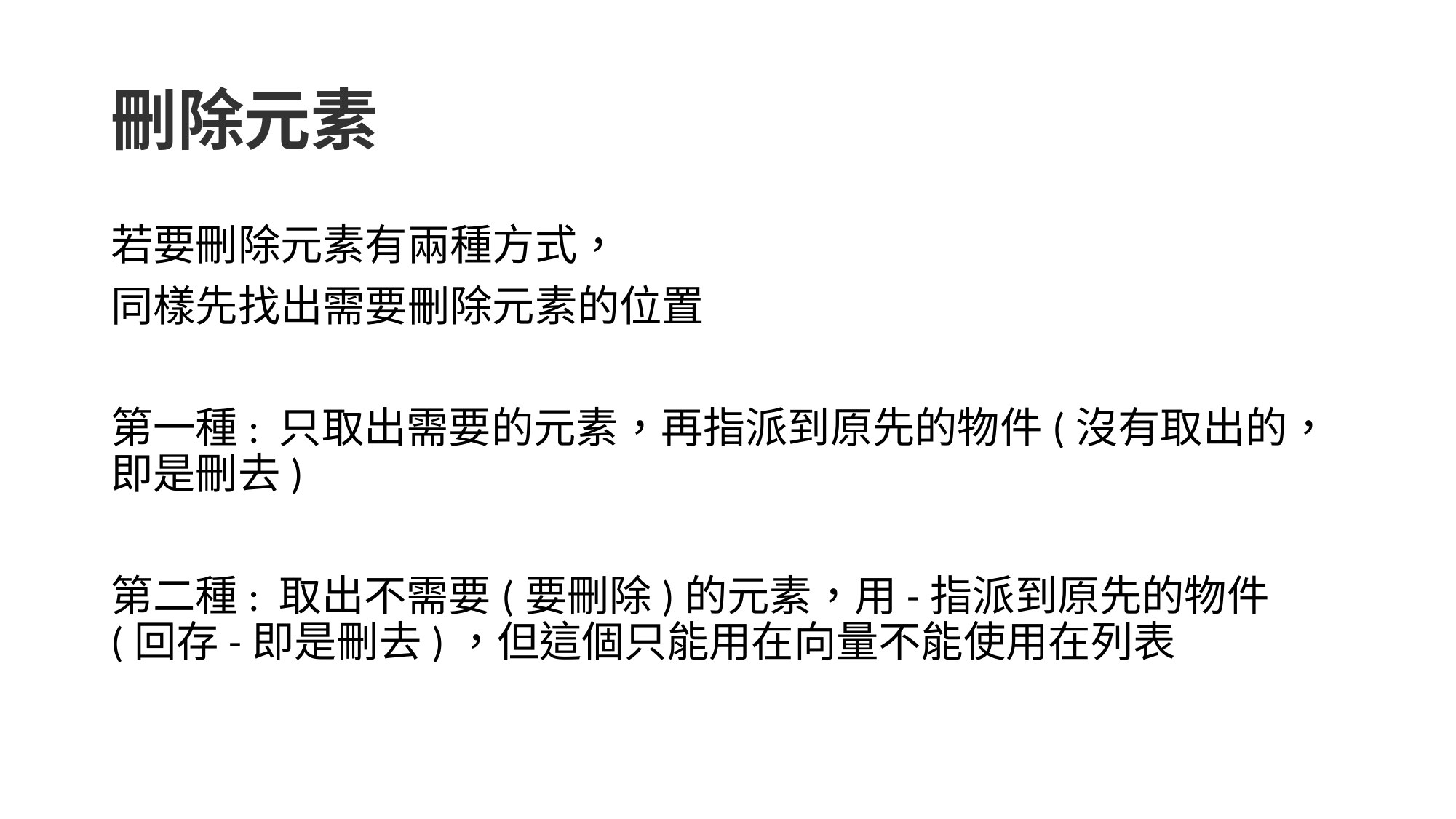

# 刪除元素
若要刪除元素有兩種方式，
同樣先找出需要刪除元素的位置

第一種: 只取出需要的元素，再指派到原先的物件(沒有取出的，即是刪去)

第二種: 取出不需要(要刪除)的元素，用-指派到原先的物件(回存-即是刪去)，但這個只能用在向量不能使用在列表